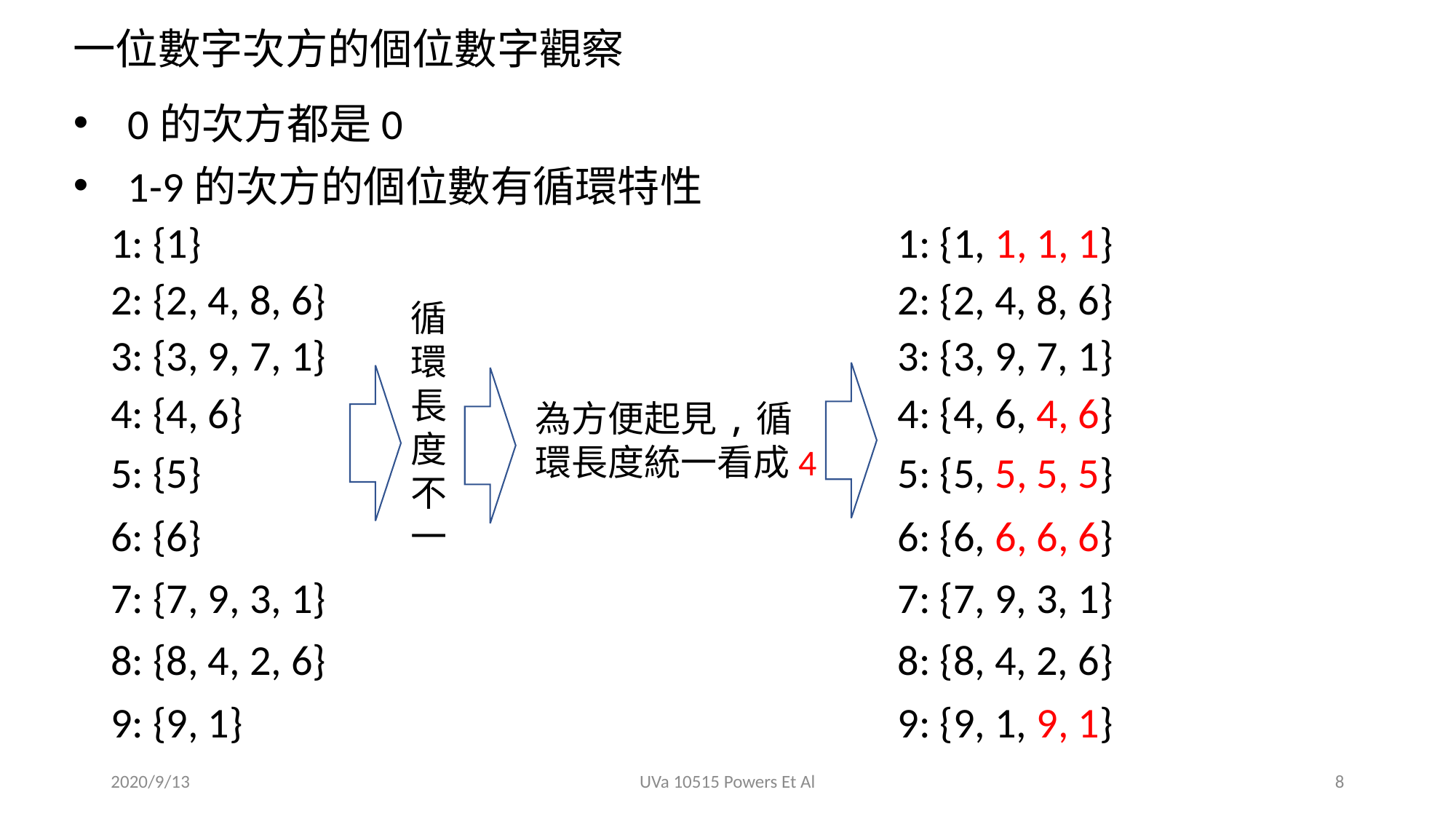

一位數字次方的個位數字觀察
0的次方都是0
1-9的次方的個位數有循環特性
1: {1}
2: {2, 4, 8, 6}
3: {3, 9, 7, 1}
4: {4, 6}
5: {5}
6: {6}
7: {7, 9, 3, 1}
8: {8, 4, 2, 6}
9: {9, 1}
1: {1, 1, 1, 1}
2: {2, 4, 8, 6}
3: {3, 9, 7, 1}
4: {4, 6, 4, 6}
5: {5, 5, 5, 5}
6: {6, 6, 6, 6}
7: {7, 9, 3, 1}
8: {8, 4, 2, 6}
9: {9, 1, 9, 1}
循環長度不一

為方便起見,循環長度統一看成4
2020/9/13
UVa 10515 Powers Et Al
8